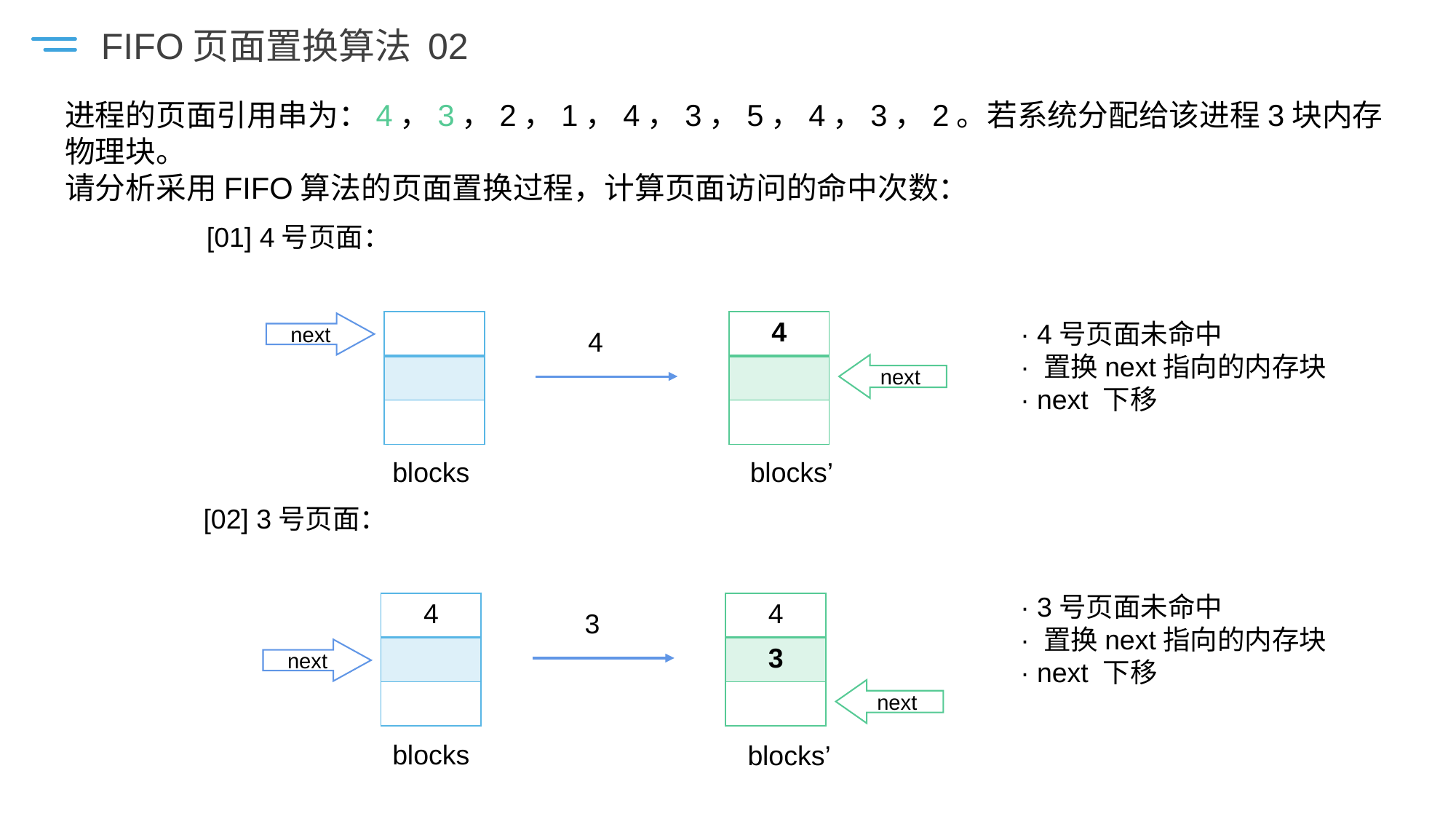

FIFO页面置换算法 02
进程的页面引用串为：4，3，2，1，4，3，5，4，3，2。若系统分配给该进程3块内存物理块。
请分析采用FIFO算法的页面置换过程，计算页面访问的命中次数：

[01] 4号页面：
· 4号页面未命中
· 置换next指向的内存块
· next 下移
|  |
| --- |
|  |
|  |
| 4 |
| --- |
|  |
|  |
next
4
next
blocks’
blocks
[02] 3号页面：

· 3号页面未命中
· 置换next指向的内存块
· next 下移
| 4 |
| --- |
|  |
|  |
| 4 |
| --- |
| 3 |
|  |
3
next
next
blocks
blocks’